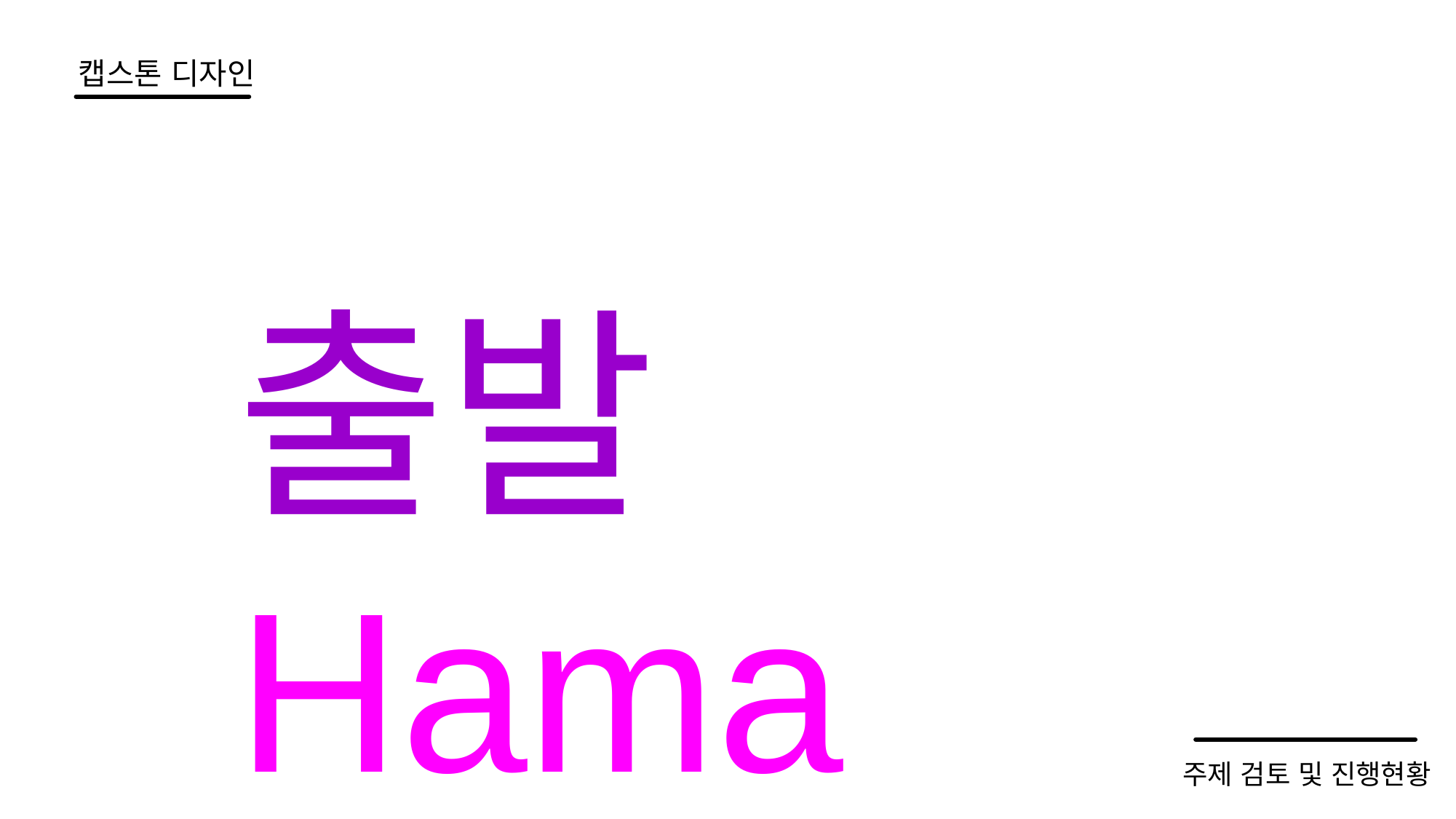

# 캡스톤 디자인
출발 Hama
주제 검토 및 진행현황